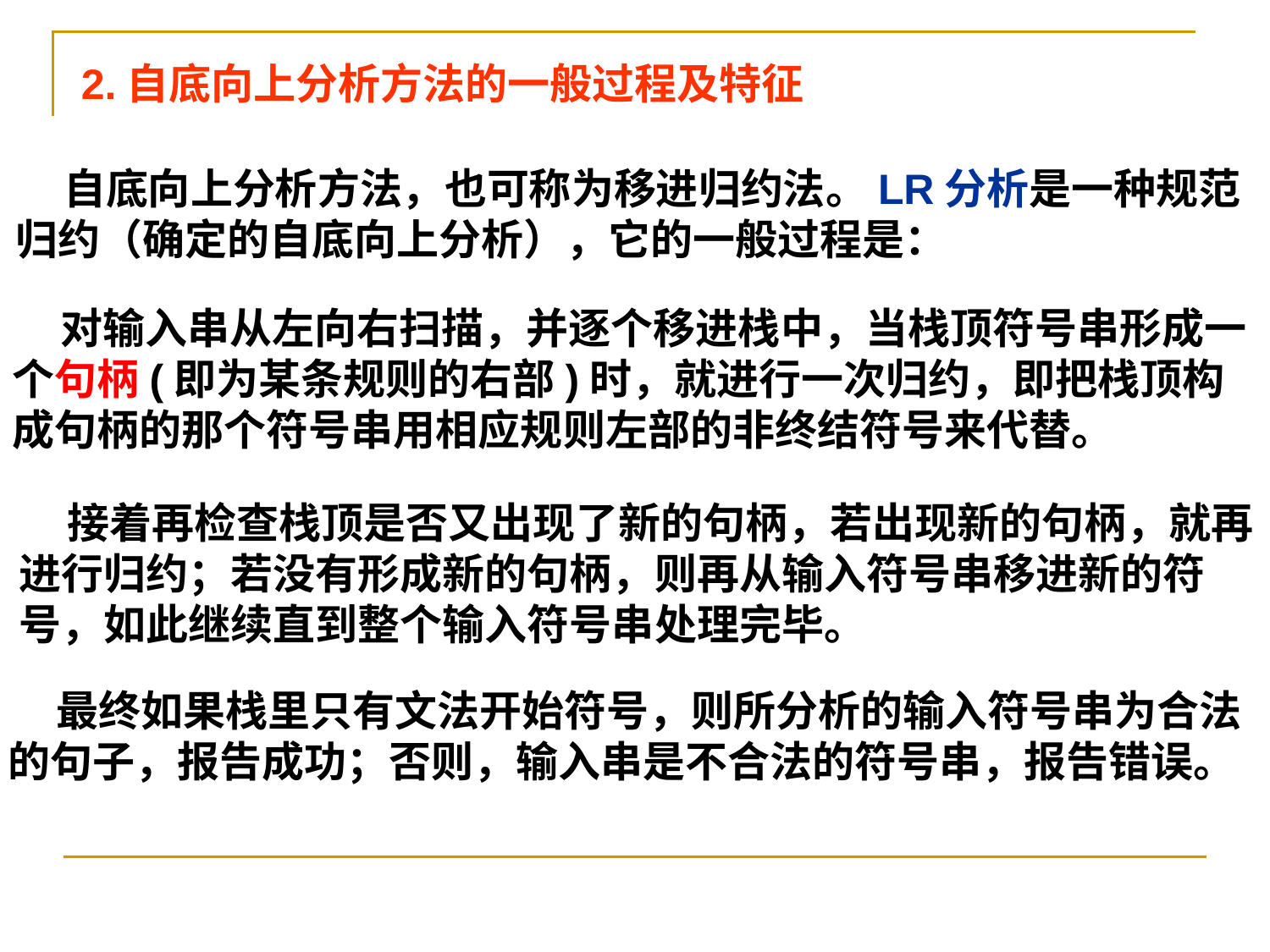

2.自底向上分析方法的一般过程及特征
    自底向上分析方法，也可称为移进归约法。LR分析是一种规范归约（确定的自底向上分析），它的一般过程是：
    对输入串从左向右扫描，并逐个移进栈中，当栈顶符号串形成一个句柄(即为某条规则的右部)时，就进行一次归约，即把栈顶构成句柄的那个符号串用相应规则左部的非终结符号来代替。
    接着再检查栈顶是否又出现了新的句柄，若出现新的句柄，就再进行归约；若没有形成新的句柄，则再从输入符号串移进新的符号，如此继续直到整个输入符号串处理完毕。
    最终如果栈里只有文法开始符号，则所分析的输入符号串为合法的句子，报告成功；否则，输入串是不合法的符号串，报告错误。
11